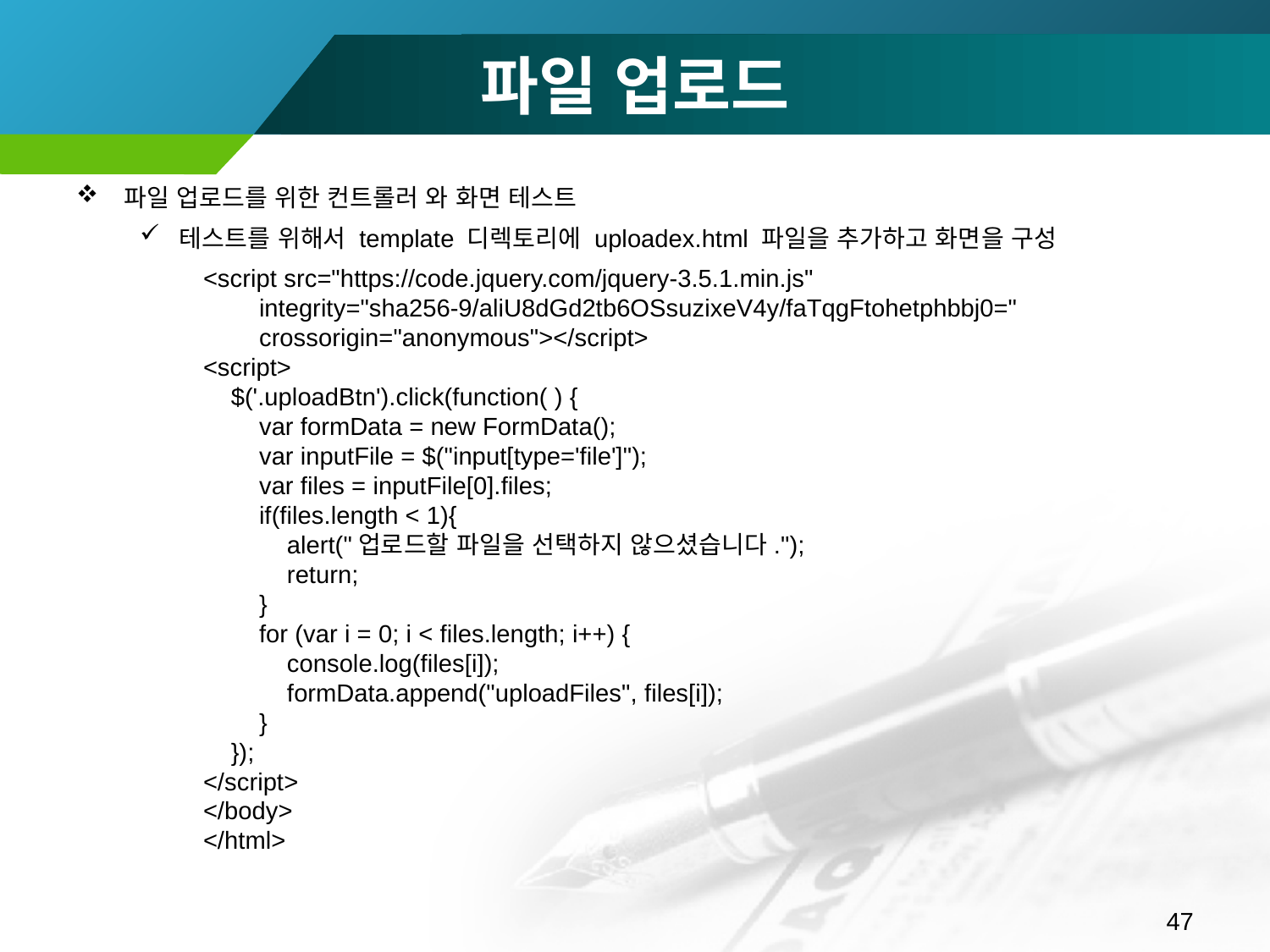

# 파일 업로드
파일 업로드를 위한 컨트롤러 와 화면 테스트
테스트를 위해서 template 디렉토리에 uploadex.html 파일을 추가하고 화면을 구성
<script src="https://code.jquery.com/jquery-3.5.1.min.js"
        integrity="sha256-9/aliU8dGd2tb6OSsuzixeV4y/faTqgFtohetphbbj0="
        crossorigin="anonymous"></script>
<script>
    $('.uploadBtn').click(function( ) {
        var formData = new FormData();
        var inputFile = $("input[type='file']");
        var files = inputFile[0].files;
        if(files.length < 1){
            alert("업로드할 파일을 선택하지 않으셨습니다.");
            return;
        }
        for (var i = 0; i < files.length; i++) {
            console.log(files[i]);
            formData.append("uploadFiles", files[i]);
        }
    });
</script>
</body>
</html>
47